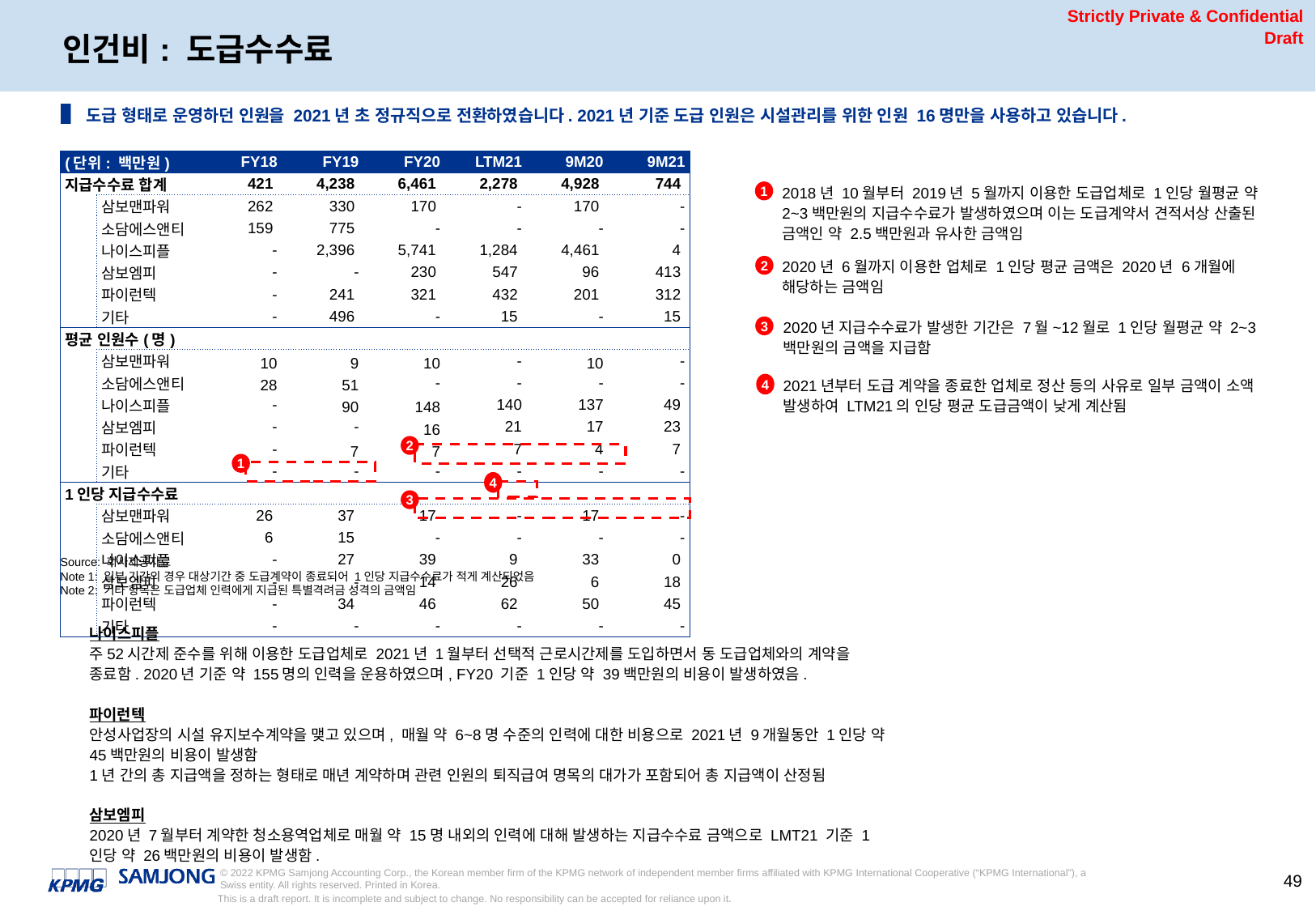

# 인건비: 도급수수료
▌도급 형태로 운영하던 인원을 2021년 초 정규직으로 전환하였습니다. 2021년 기준 도급 인원은 시설관리를 위한 인원 16명만을 사용하고 있습니다.

| (단위: 백만원) |  | FY18 | FY19 | FY20 | LTM21 | 9M20 | 9M21 |
| --- | --- | --- | --- | --- | --- | --- | --- |
| 지급수수료 합계 |  | 421 | 4,238 | 6,461 | 2,278 | 4,928 | 744 |
|  | 삼보맨파워 | 262 | 330 | 170 | - | 170 | - |
|  | 소담에스앤티 | 159 | 775 | - | - | - | - |
|  | 나이스피플 | - | 2,396 | 5,741 | 1,284 | 4,461 | 4 |
|  | 삼보엠피 | - | - | 230 | 547 | 96 | 413 |
|  | 파이런텍 | - | 241 | 321 | 432 | 201 | 312 |
|  | 기타 | - | 496 | - | 15 | - | 15 |
| 평균 인원수(명) |  |  |  |  |  |  |  |
|  | 삼보맨파워 | 10 | 9 | 10 | - | 10 | - |
|  | 소담에스앤티 | 28 | 51 | - | - | - | - |
|  | 나이스피플 | - | 90 | 148 | 140 | 137 | 49 |
|  | 삼보엠피 | - | - | 16 | 21 | 17 | 23 |
|  | 파이런텍 | - | 7 | 7 | 7 | 4 | 7 |
|  | 기타 | - | - | - | - | - | - |
| 1인당 지급수수료 |  |  |  |  |  |  |  |
|  | 삼보맨파워 | 26 | 37 | 17 | - | 17 | - |
|  | 소담에스앤티 | 6 | 15 | - | - | - | - |
|  | 나이스피플 | - | 27 | 39 | 9 | 33 | 0 |
|  | 삼보엠피 | - | - | 14 | 26 | 6 | 18 |
|  | 파이런텍 | - | 34 | 46 | 62 | 50 | 45 |
|  | 기타 | - | - | - | - | - | - |
1
2018년 10월부터 2019년 5월까지 이용한 도급업체로 1인당 월평균 약 2~3백만원의 지급수수료가 발생하였으며 이는 도급계약서 견적서상 산출된 금액인 약 2.5백만원과 유사한 금액임
2020년 6월까지 이용한 업체로 1인당 평균 금액은 2020년 6개월에 해당하는 금액임
2
3
2020년 지급수수료가 발생한 기간은 7월~12월로 1인당 월평균 약 2~3백만원의 금액을 지급함
4
2021년부터 도급 계약을 종료한 업체로 정산 등의 사유로 일부 금액이 소액 발생하여 LTM21의 인당 평균 도급금액이 낮게 계산됨
2

1

4

3

Source: 회사제공자료
Note 1: 일부 기간의 경우 대상기간 중 도급계약이 종료되어 1인당 지급수수료가 적게 계산되었음
Note 2: 기타 항목은 도급업체 인력에게 지급된 특별격려금 성격의 금액임
나이스피플
주52시간제 준수를 위해 이용한 도급업체로 2021년 1월부터 선택적 근로시간제를 도입하면서 동 도급업체와의 계약을 종료함. 2020년 기준 약 155명의 인력을 운용하였으며, FY20 기준 1인당 약 39백만원의 비용이 발생하였음.

파이런텍
안성사업장의 시설 유지보수계약을 맺고 있으며, 매월 약 6~8명 수준의 인력에 대한 비용으로 2021년 9개월동안 1인당 약 45백만원의 비용이 발생함
1년 간의 총 지급액을 정하는 형태로 매년 계약하며 관련 인원의 퇴직급여 명목의 대가가 포함되어 총 지급액이 산정됨

삼보엠피
2020년 7월부터 계약한 청소용역업체로 매월 약 15명 내외의 인력에 대해 발생하는 지급수수료 금액으로 LMT21 기준 1인당 약 26백만원의 비용이 발생함.